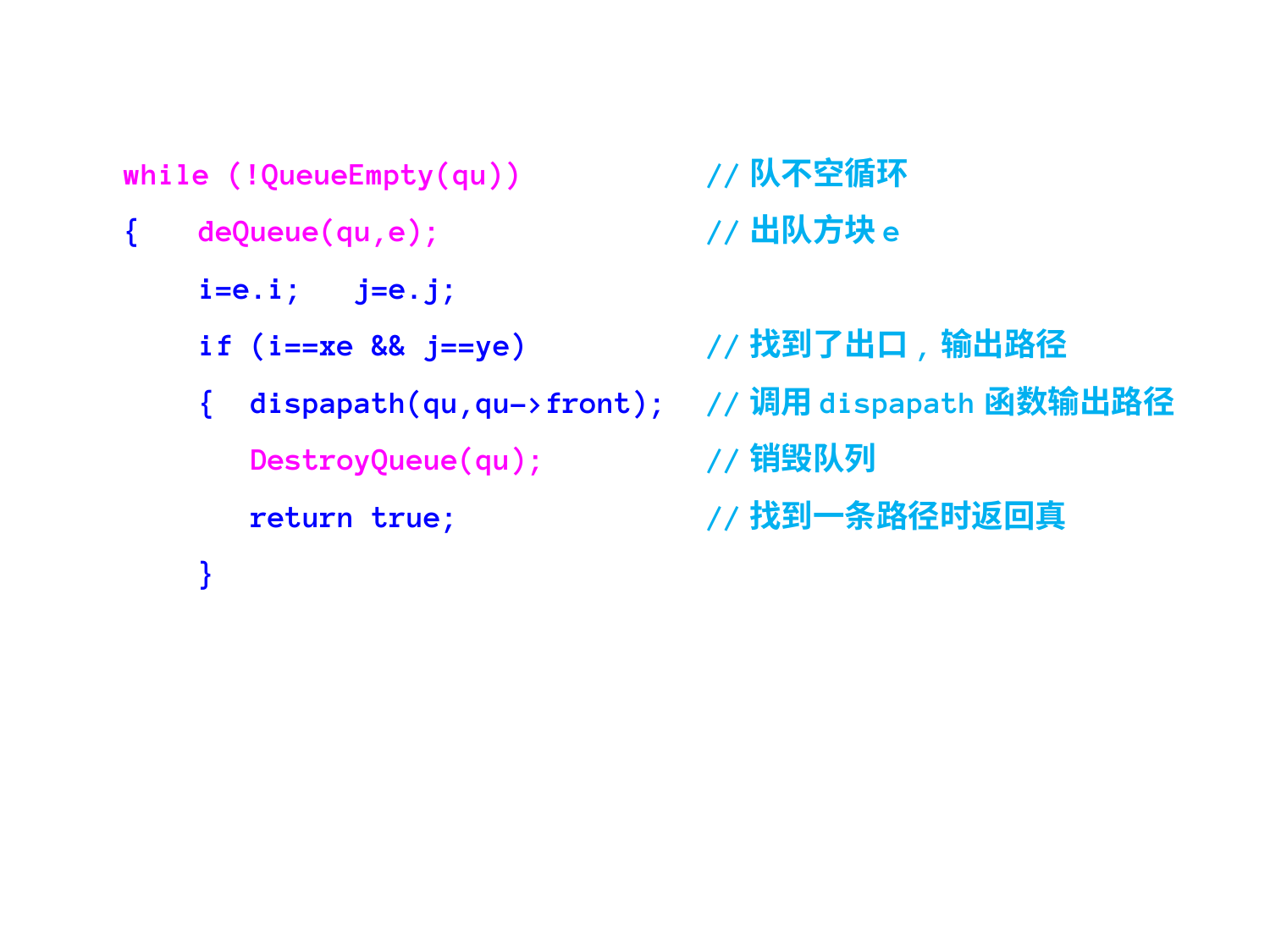

while (!QueueEmpty(qu))		//队不空循环
   {	deQueue(qu,e);			//出队方块e
	i=e.i;   j=e.j;
	if (i==xe && j==ye)		//找到了出口,输出路径
	{  dispapath(qu,qu->front);	//调用dispapath函数输出路径
	   DestroyQueue(qu);		//销毁队列
	   return true;		//找到一条路径时返回真
	}